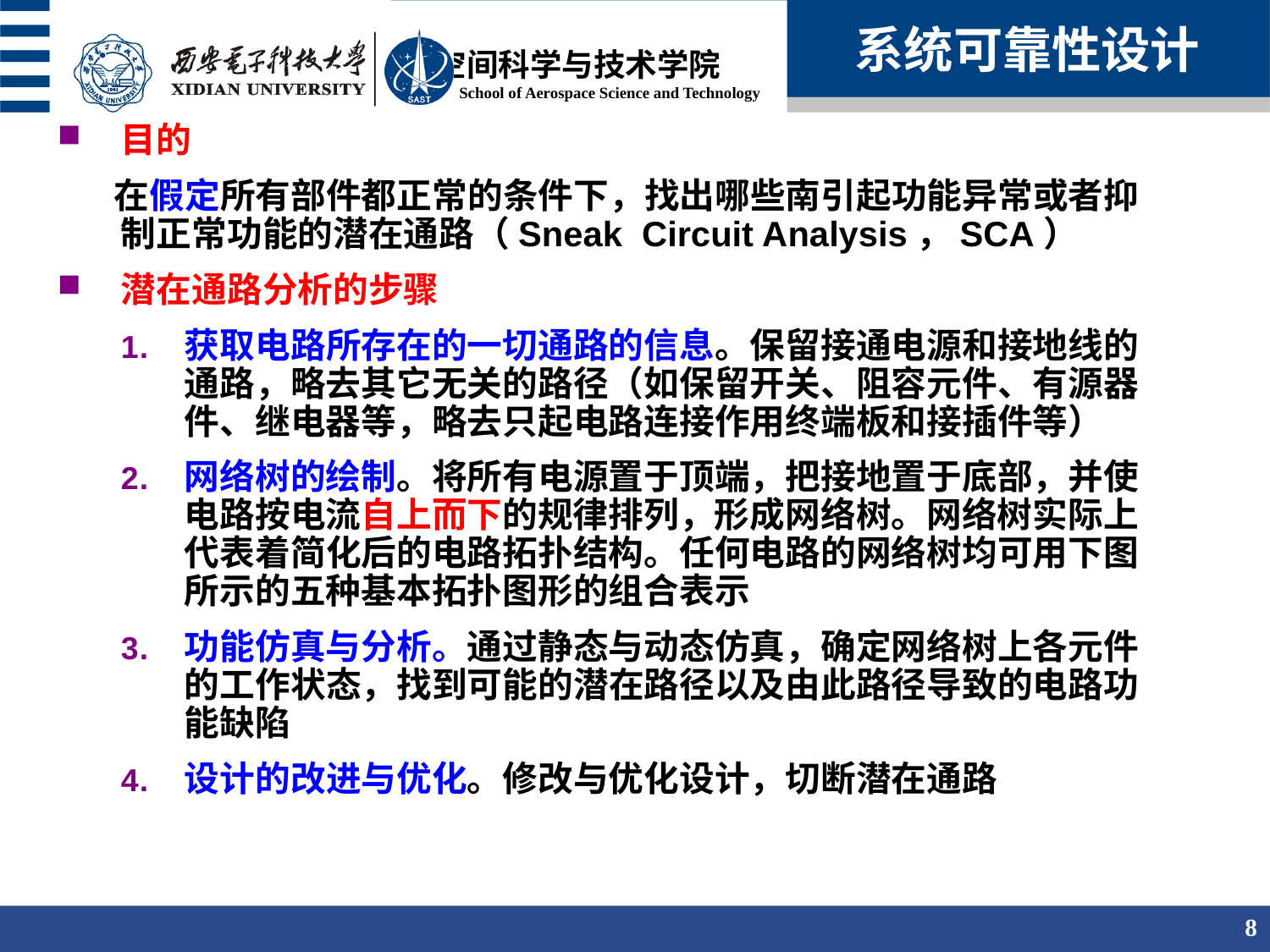

系统可靠性设计
目的
      在假定所有部件都正常的条件下，找出哪些南引起功能异常或者抑制正常功能的潜在通路（Sneak  Circuit Analysis，SCA）
潜在通路分析的步骤
获取电路所存在的一切通路的信息。保留接通电源和接地线的通路，略去其它无关的路径（如保留开关、阻容元件、有源器件、继电器等，略去只起电路连接作用终端板和接插件等）
网络树的绘制。将所有电源置于顶端，把接地置于底部，并使电路按电流自上而下的规律排列，形成网络树。网络树实际上代表着简化后的电路拓扑结构。任何电路的网络树均可用下图所示的五种基本拓扑图形的组合表示
功能仿真与分析。通过静态与动态仿真，确定网络树上各元件的工作状态，找到可能的潜在路径以及由此路径导致的电路功能缺陷
设计的改进与优化。修改与优化设计，切断潜在通路